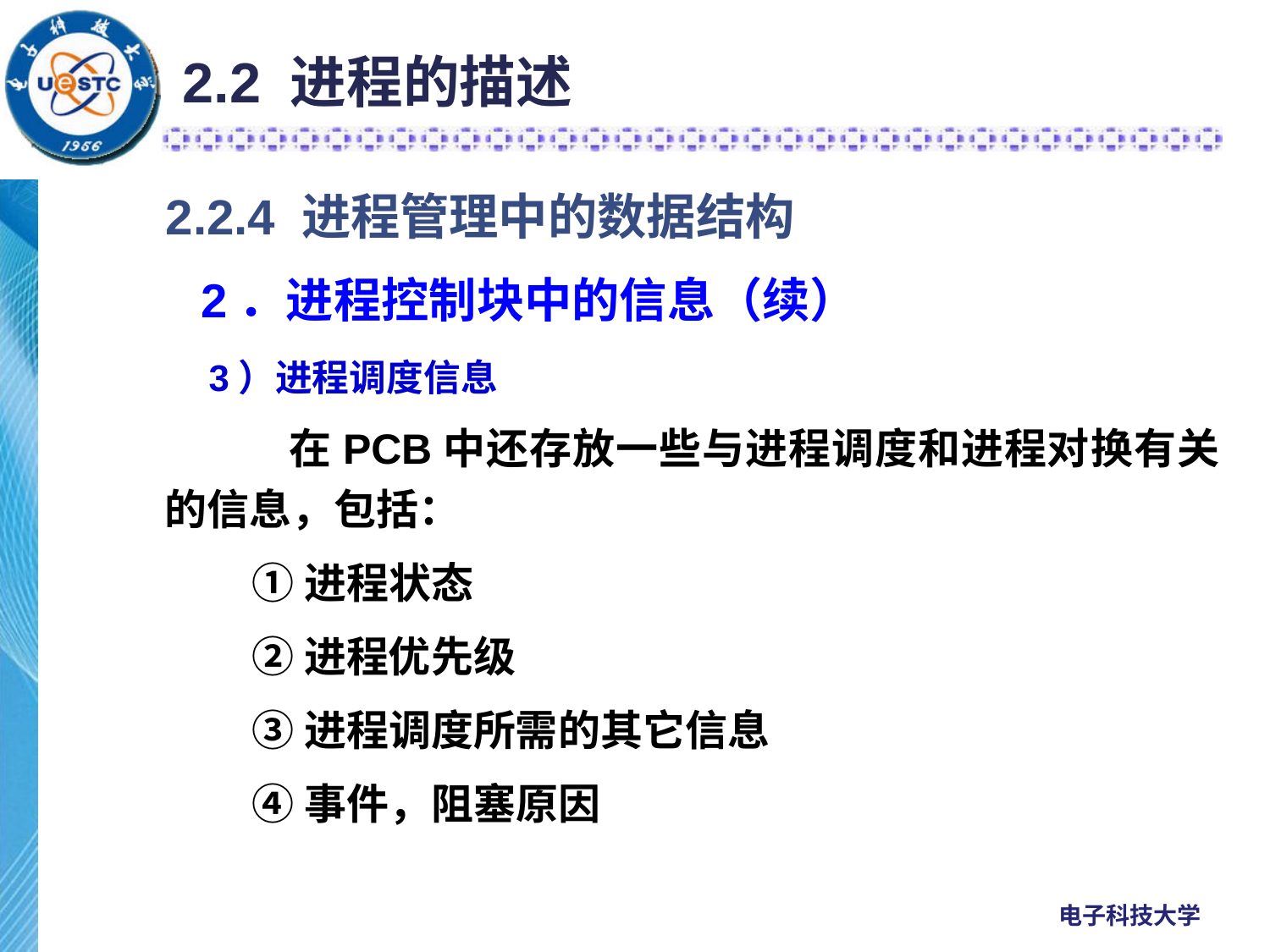

2.2 进程的描述
2.2.4 进程管理中的数据结构
 2．进程控制块中的信息（续）
  3）进程调度信息
           在PCB中还存放一些与进程调度和进程对换有关的信息，包括：
①进程状态
②进程优先级
③进程调度所需的其它信息
④事件，阻塞原因